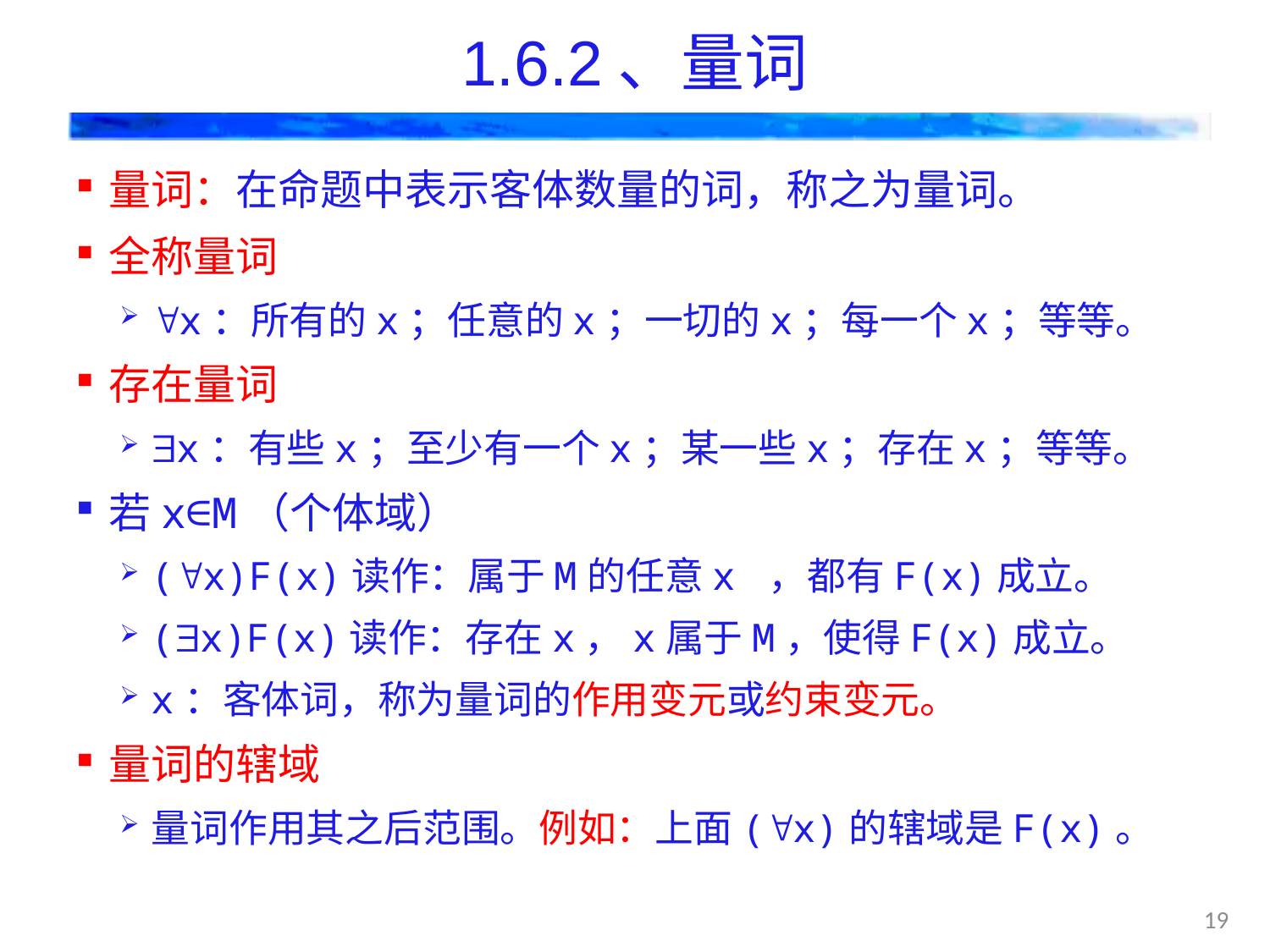

# 1.6.2、量词
量词：在命题中表示客体数量的词，称之为量词。
全称量词
∀x：所有的x；任意的x；一切的x；每一个x；等等。
存在量词
∃x：有些x；至少有一个x；某一些x；存在x；等等。
若x∈M（个体域）
(∀x)F(x)读作：属于M的任意x ，都有F(x)成立。
(∃x)F(x)读作：存在x，x属于M，使得F(x)成立。
x：客体词，称为量词的作用变元或约束变元。
量词的辖域
量词作用其之后范围。例如：上面(∀x)的辖域是F(x)。

19